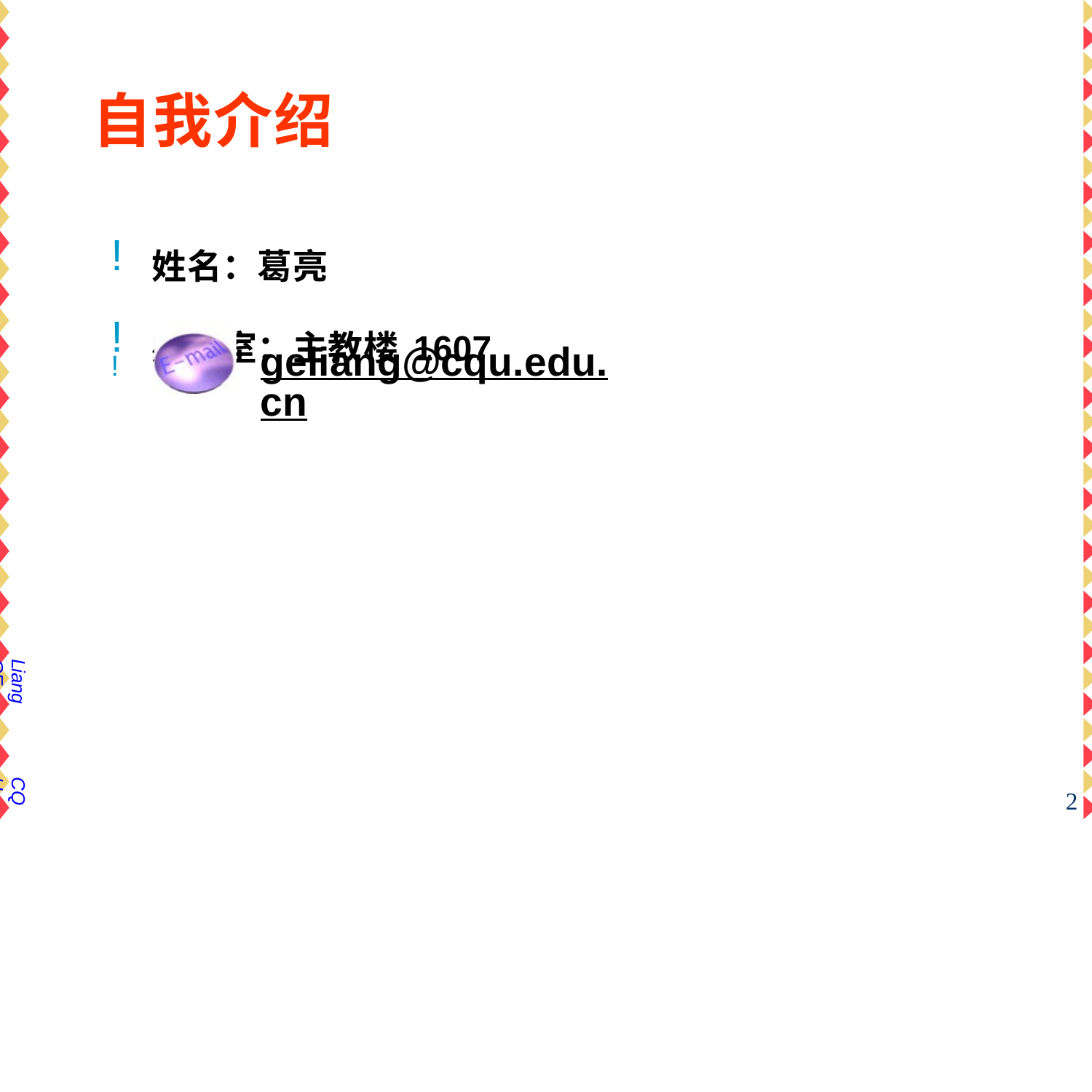

# 自我介绍
姓名：葛亮
办公室：主教楼1607

geliang@cqu.edu.cn
!
Liang GE
CQU
2